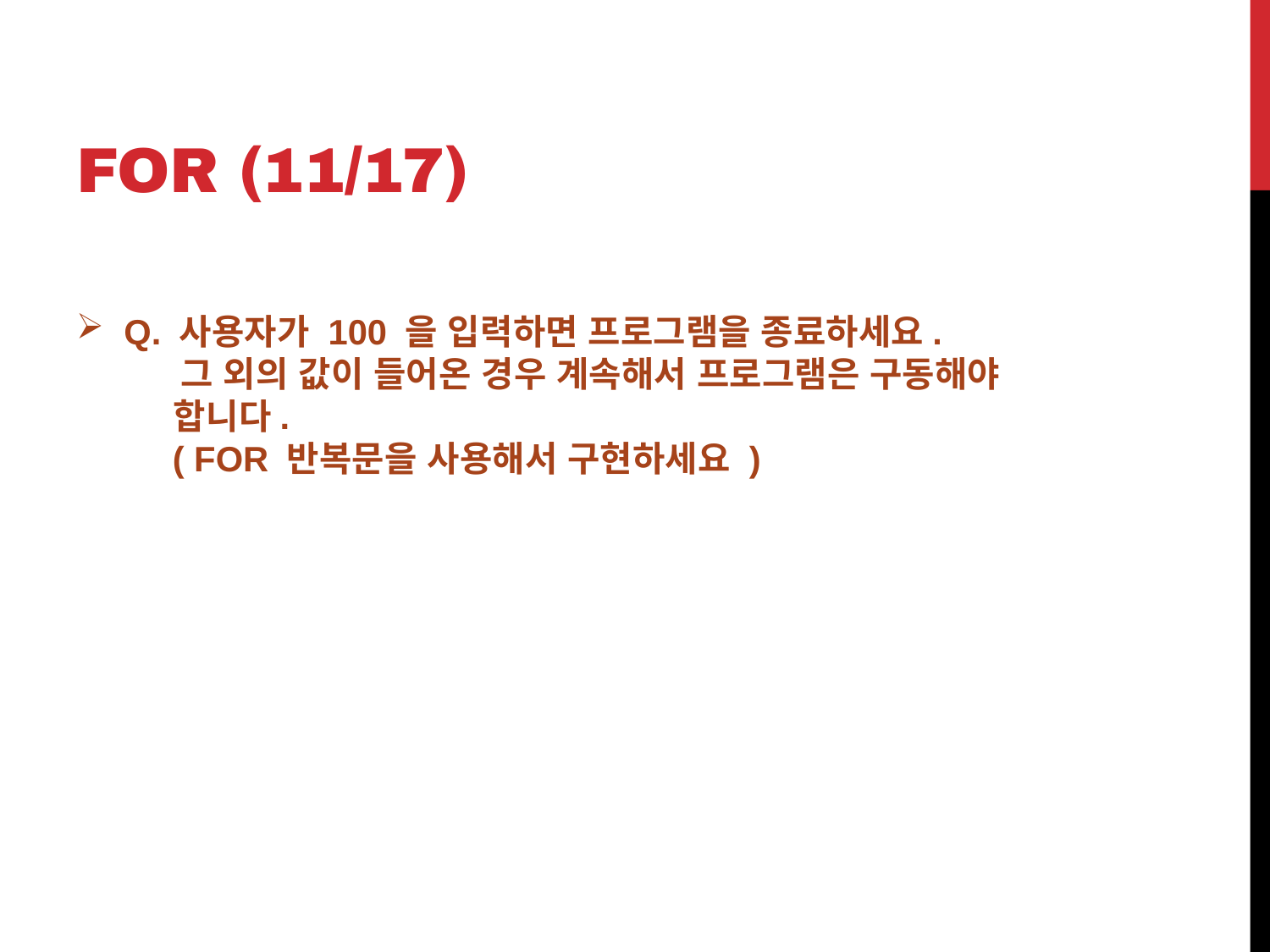

# for (11/17)

Q. 사용자가 100 을 입력하면 프로그램을 종료하세요.
     그 외의 값이 들어온 경우 계속해서 프로그램은 구동해야
     합니다.
     ( FOR 반복문을 사용해서 구현하세요 )